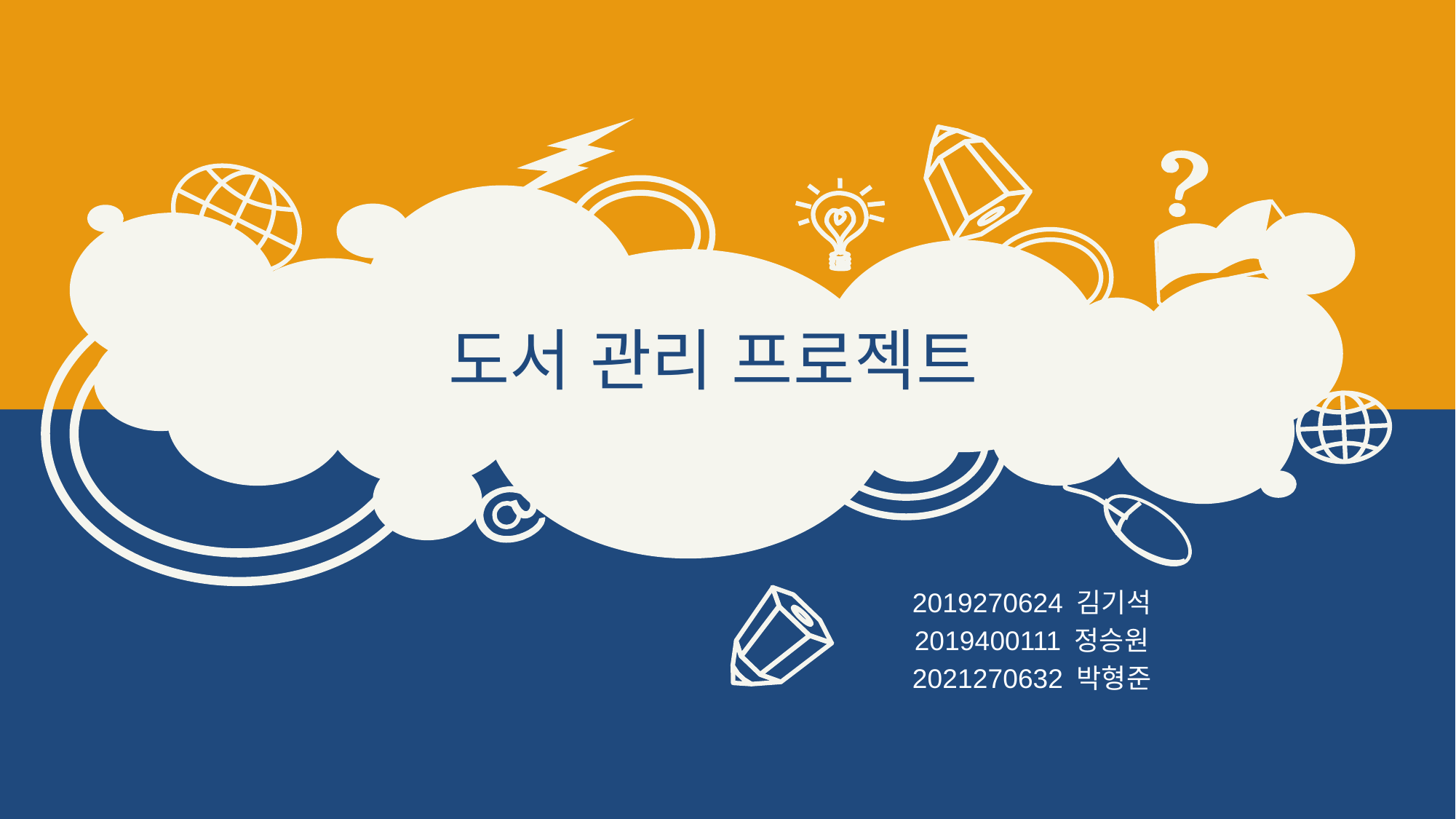

# 도서 관리 프로젝트
2019270624 김기석
2019400111 정승원
2021270632 박형준